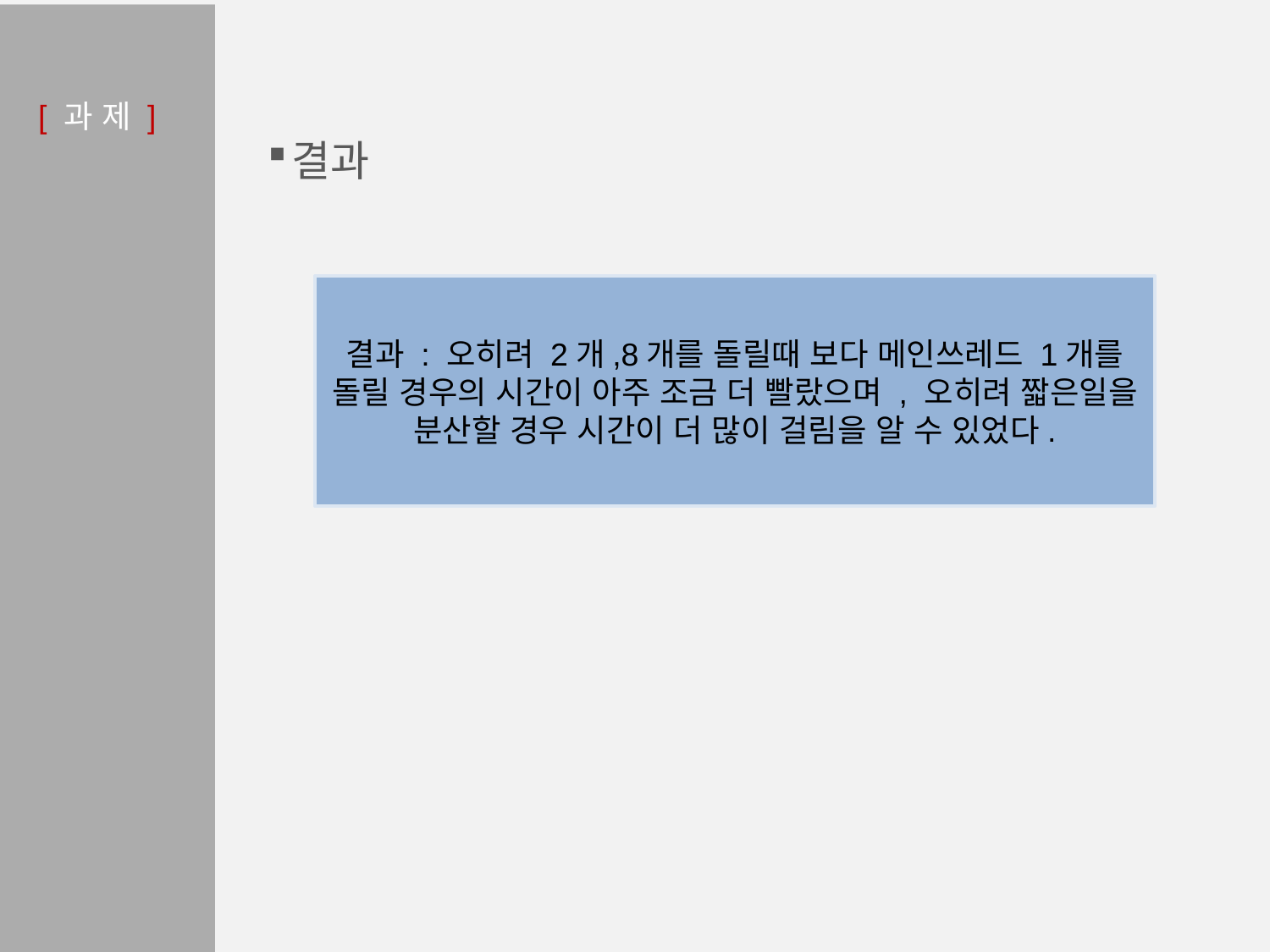

# [ 과 제 ]
결과
결과 : 오히려 2개,8개를 돌릴때 보다 메인쓰레드 1개를 돌릴 경우의 시간이 아주 조금 더 빨랐으며 , 오히려 짧은일을 분산할 경우 시간이 더 많이 걸림을 알 수 있었다.